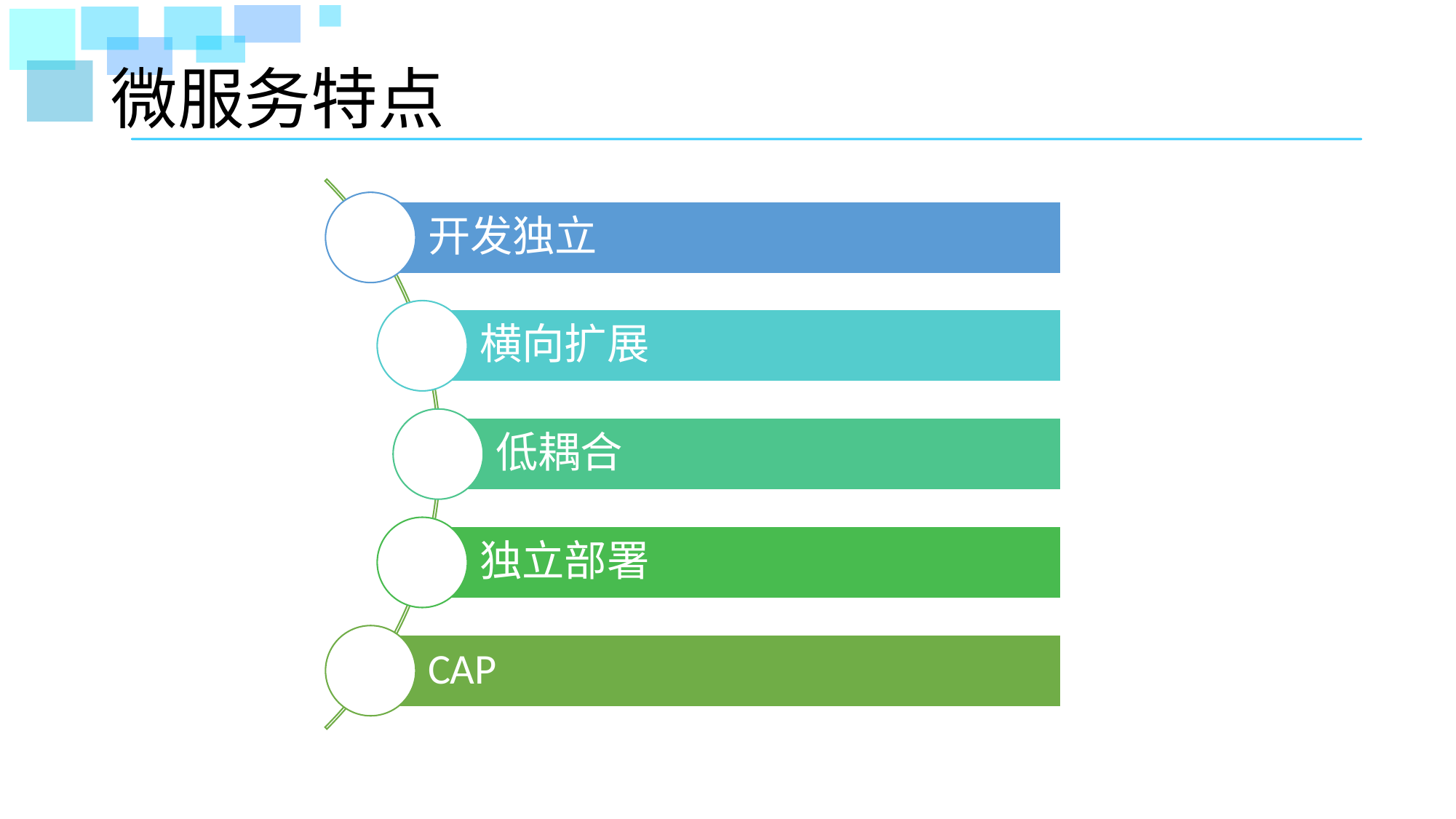

# 微服务特点
开发独立
横向扩展
低耦合
独立部署
CAP